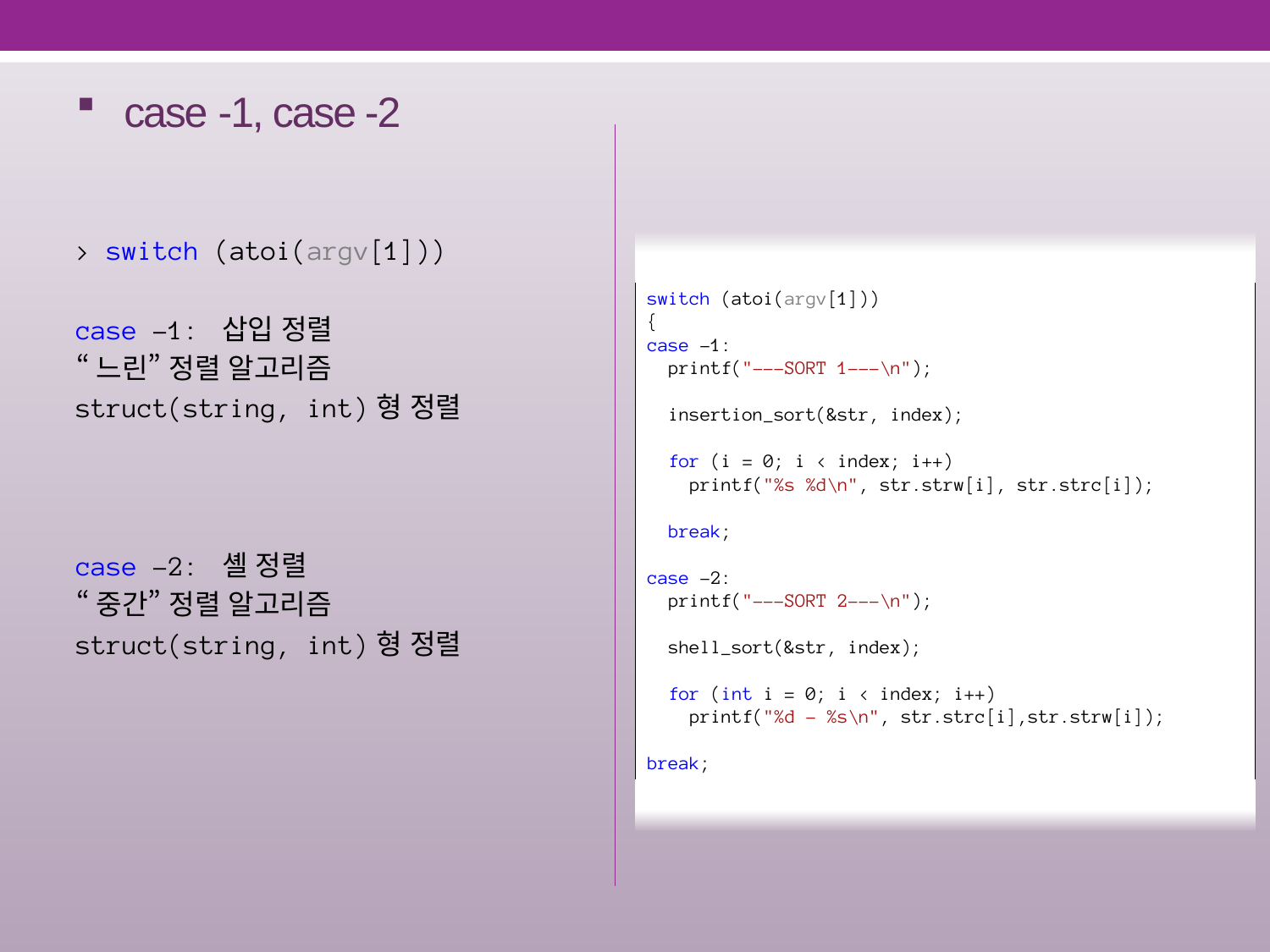

# case -1, case -2
> switch (atoi(argv[1]))

case -1: 삽입 정렬
“느린” 정렬 알고리즘
struct(string, int)형 정렬

case -2: 셸 정렬
“중간” 정렬 알고리즘
struct(string, int)형 정렬

switch (atoi(argv[1]))
{
case -1:
  printf("---SORT 1---\n");

  insertion_sort(&str, index);

  for (i = 0; i < index; i++)
    printf("%s %d\n", str.strw[i], str.strc[i]);

  break;

case -2:
  printf("---SORT 2---\n");

  shell_sort(&str, index);

  for (int i = 0; i < index; i++)
    printf("%d - %s\n", str.strc[i],str.strw[i]);

break;